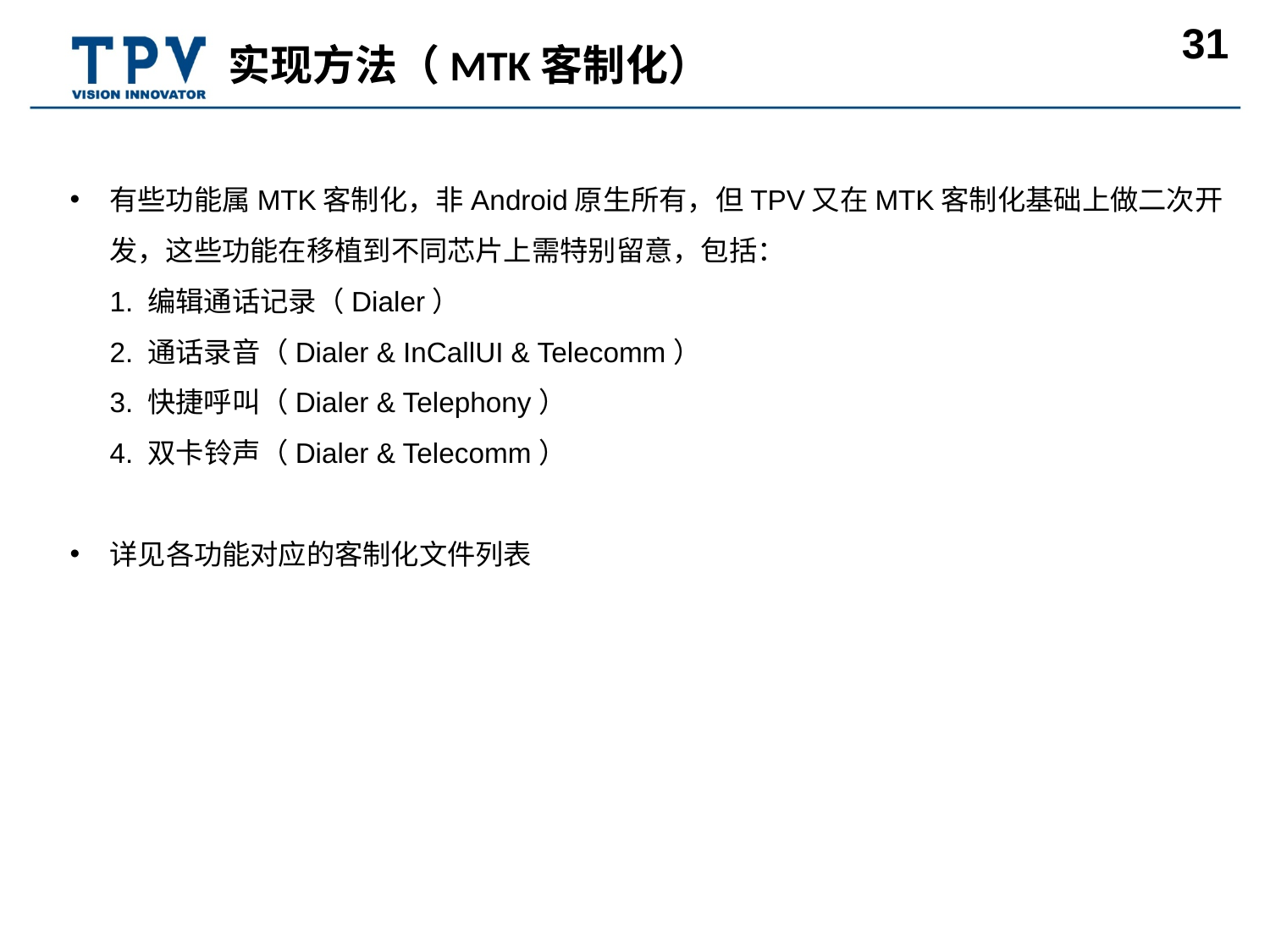

实现方法（MTK客制化）
有些功能属MTK客制化，非Android原生所有，但TPV又在MTK客制化基础上做二次开发，这些功能在移植到不同芯片上需特别留意，包括：
1. 编辑通话记录（Dialer）
2. 通话录音（Dialer & InCallUI & Telecomm）
3. 快捷呼叫（Dialer & Telephony）
4. 双卡铃声（Dialer & Telecomm）

详见各功能对应的客制化文件列表